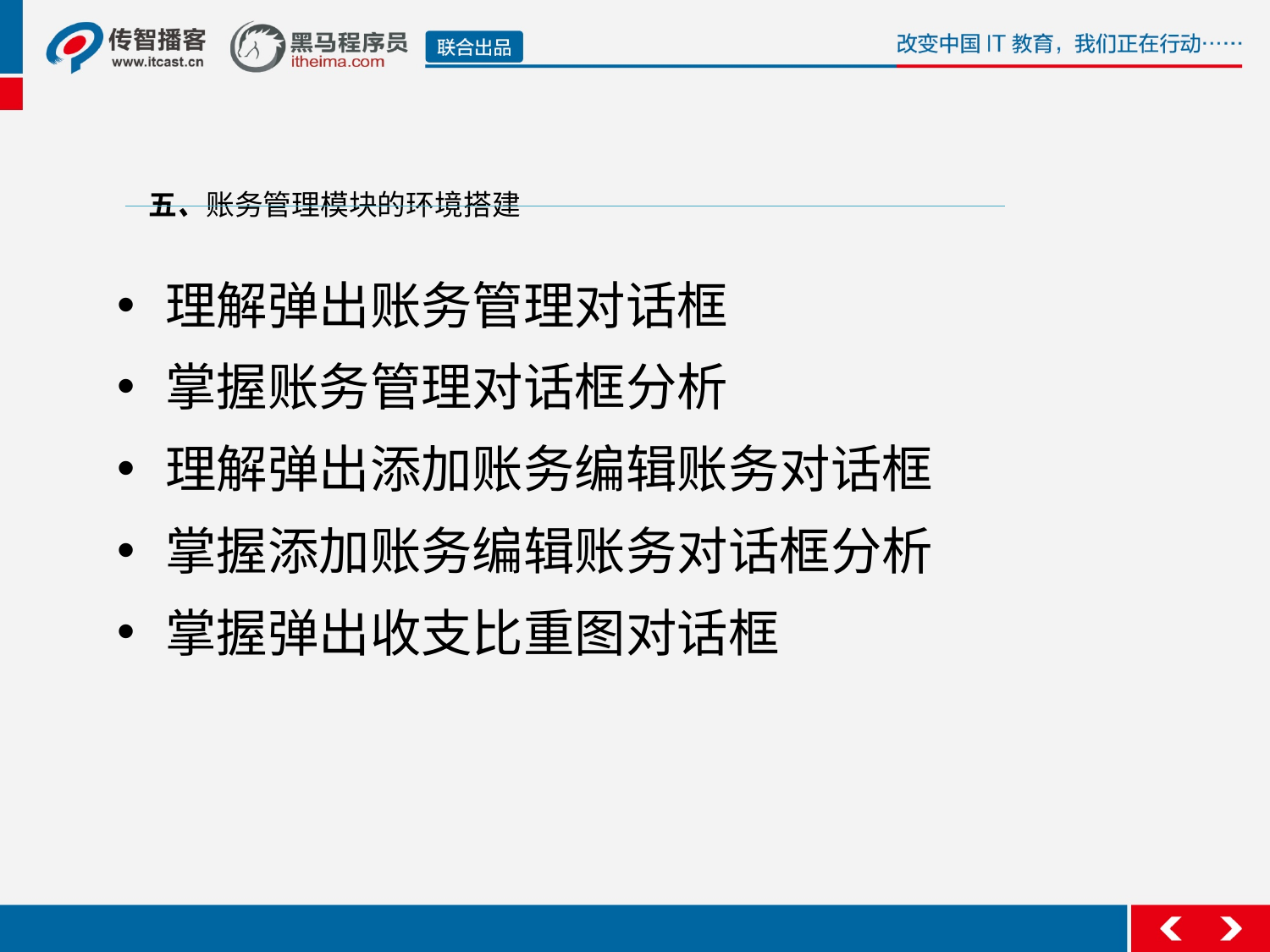

五、账务管理模块的环境搭建
理解弹出账务管理对话框
掌握账务管理对话框分析
理解弹出添加账务编辑账务对话框
掌握添加账务编辑账务对话框分析
掌握弹出收支比重图对话框